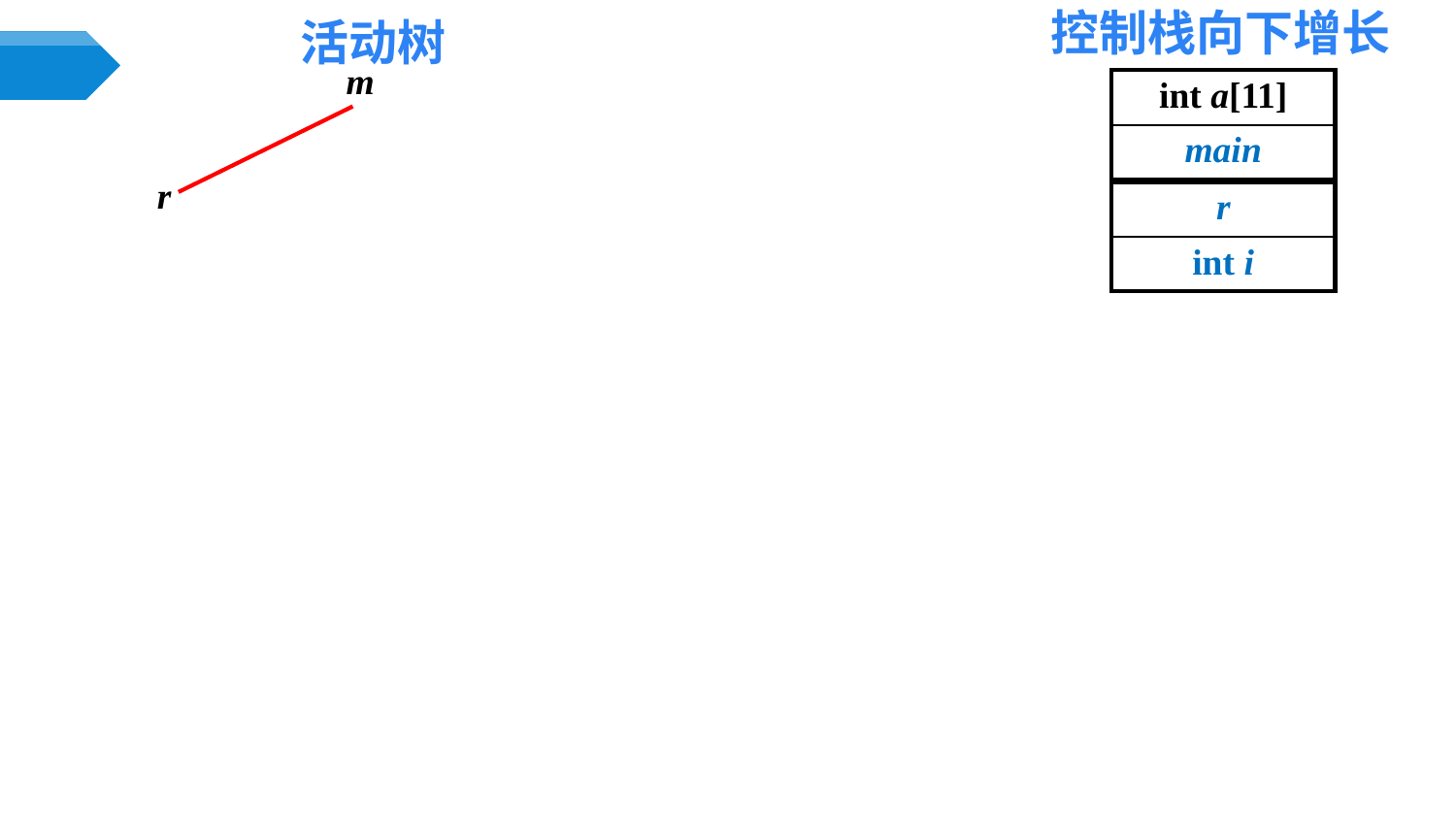

控制栈向下增长
活动树
m
| int a[11] |
| --- |
| main |

r
| r |
| --- |
| int i |